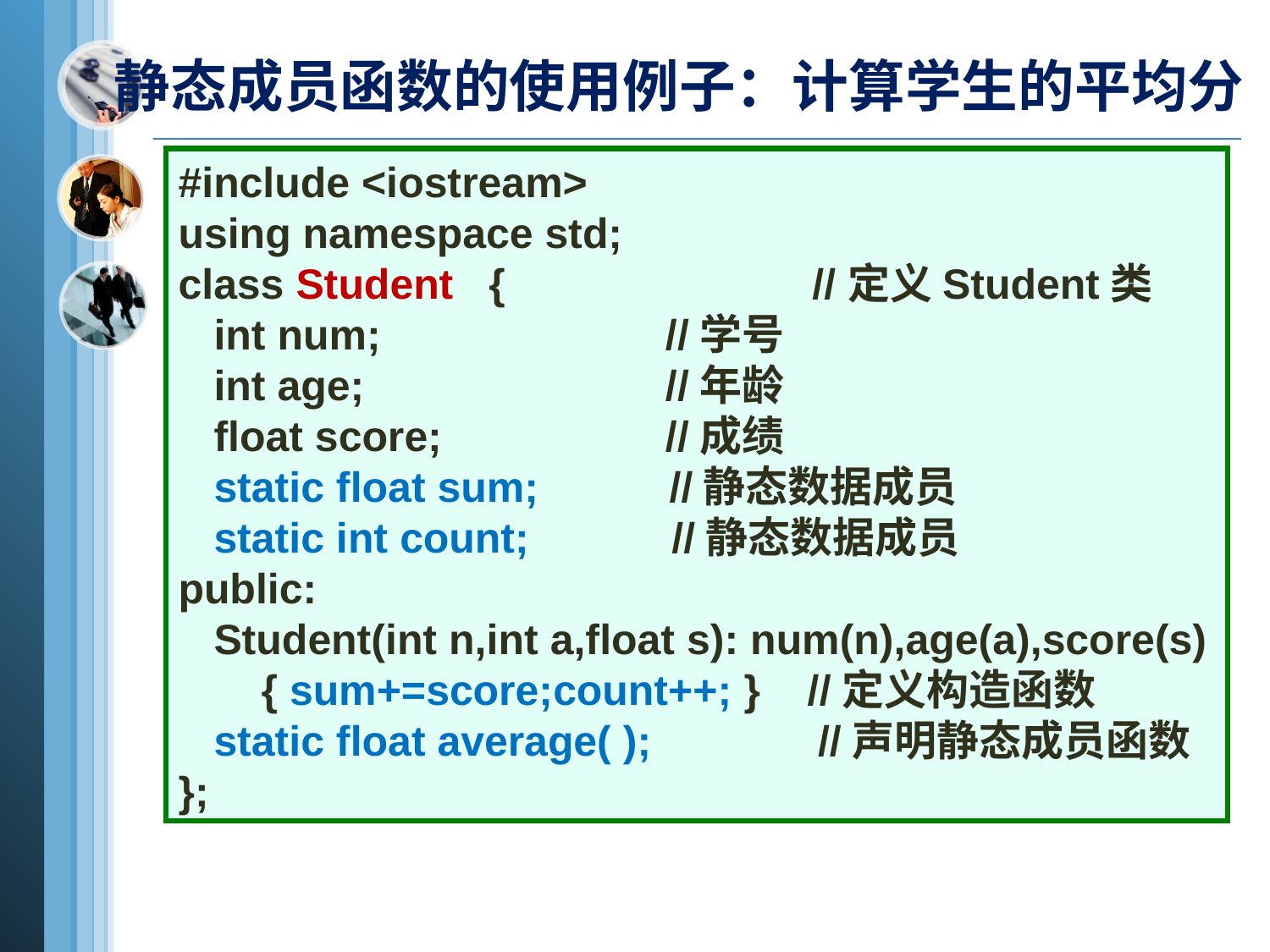

# 静态成员函数的使用例子：计算学生的平均分
#include <iostream>
using namespace std;
class Student   {                          //定义Student类
   int num;		         //学号
   int age;		         //年龄
   float score;	         //成绩
   static float sum;           //静态数据成员
   static int count;            //静态数据成员
public:
   Student(int n,int a,float s): num(n),age(a),score(s)
       { sum+=score;count++; }    //定义构造函数
   static float average( );              //声明静态成员函数
};